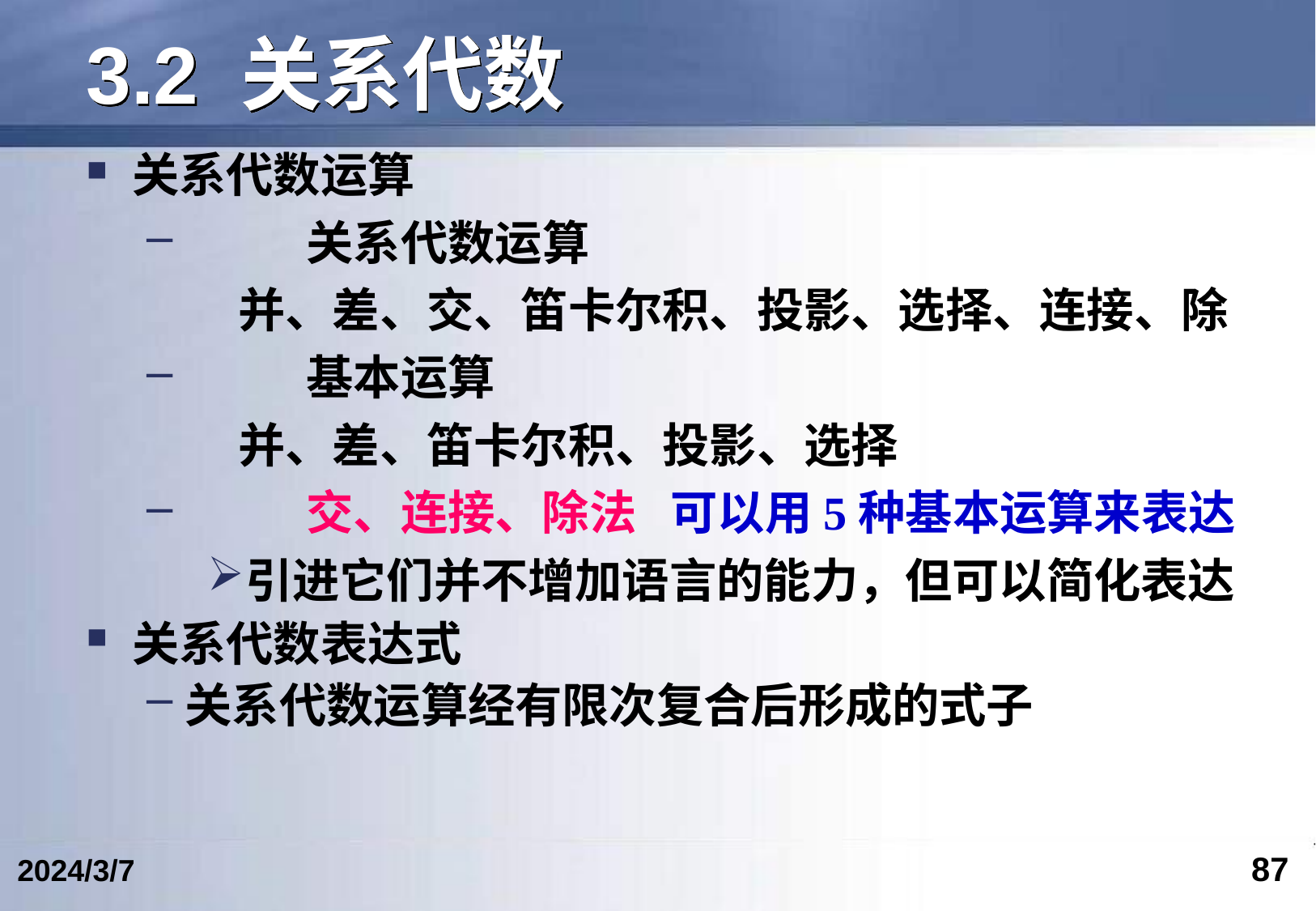

# 3.2 关系代数
关系代数运算
	关系代数运算
	并、差、交、笛卡尔积、投影、选择、连接、除
	基本运算
	并、差、笛卡尔积、投影、选择
	交、连接、除法	可以用5种基本运算来表达
引进它们并不增加语言的能力，但可以简化表达
关系代数表达式
关系代数运算经有限次复合后形成的式子
87
2024/3/7